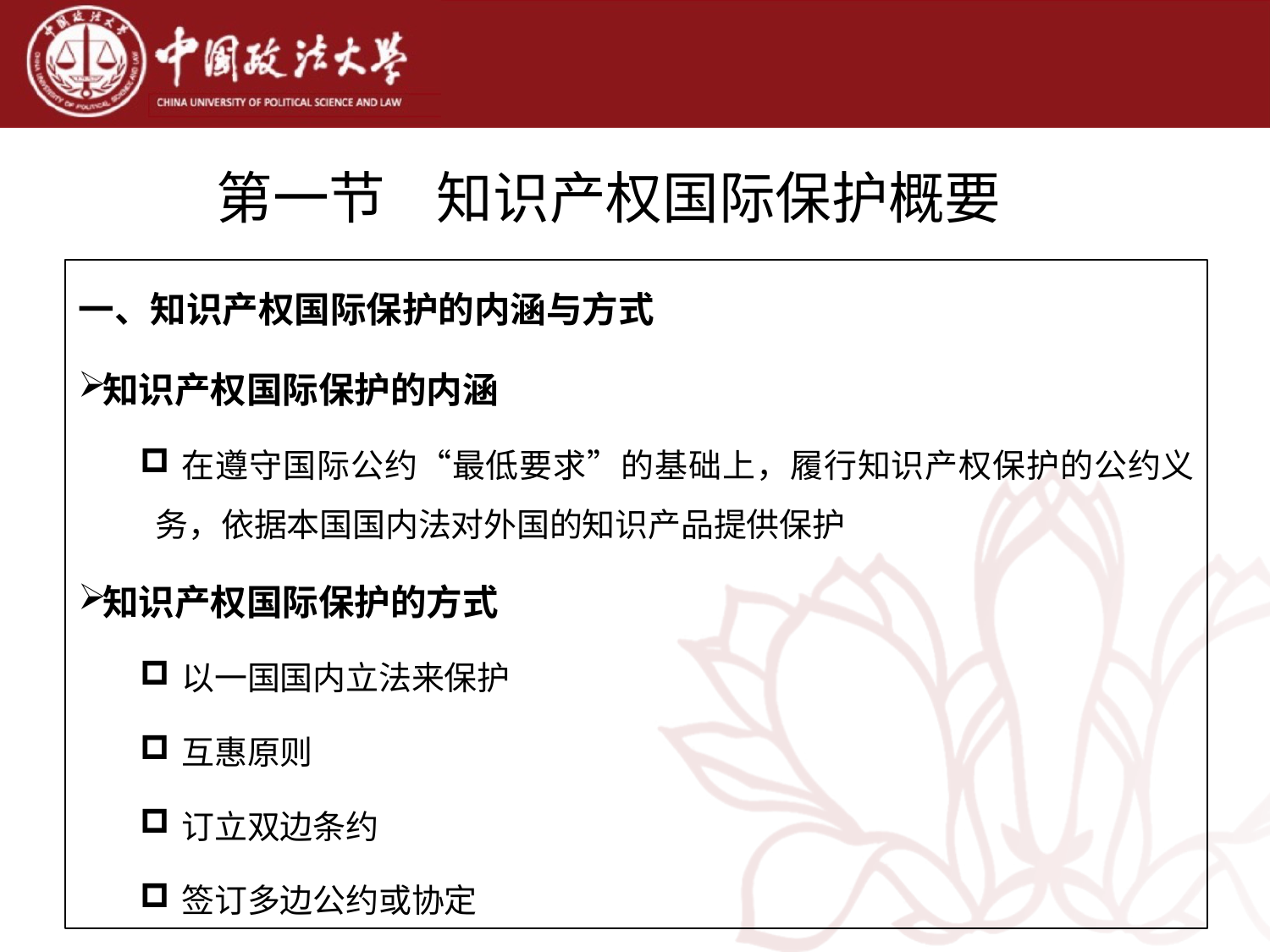

# 第一节    知识产权国际保护概要
一、知识产权国际保护的内涵与方式
知识产权国际保护的内涵
在遵守国际公约“最低要求”的基础上，履行知识产权保护的公约义务，依据本国国内法对外国的知识产品提供保护
知识产权国际保护的方式
以一国国内立法来保护
互惠原则
订立双边条约
签订多边公约或协定